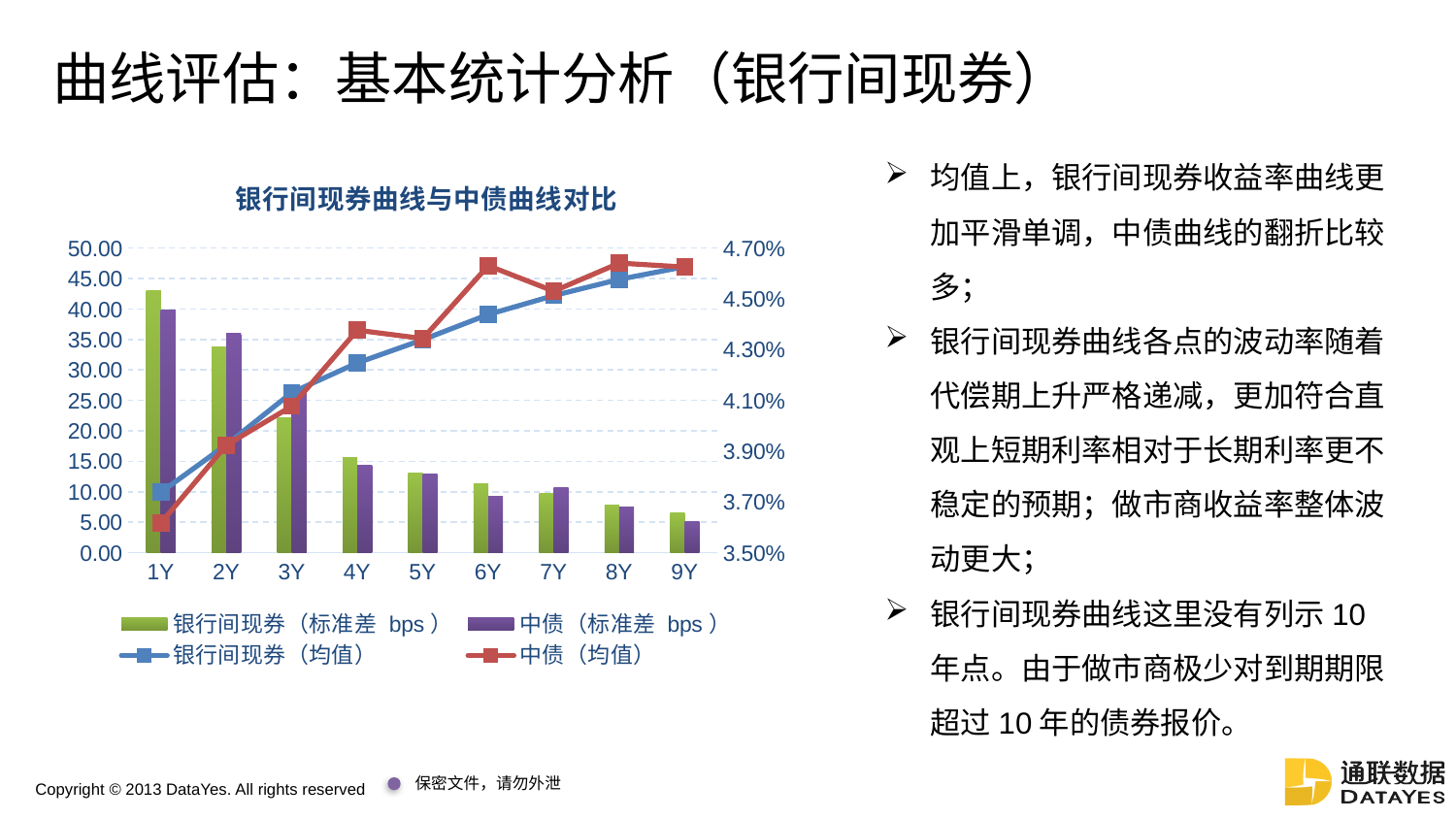

# 曲线评估：基本统计分析（银行间现券）
均值上，银行间现券收益率曲线更加平滑单调，中债曲线的翻折比较多；
银行间现券曲线各点的波动率随着代偿期上升严格递减，更加符合直观上短期利率相对于长期利率更不稳定的预期；做市商收益率整体波动更大；
银行间现券曲线这里没有列示10年点。由于做市商极少对到期期限超过10年的债券报价。

### Chart: 银行间现券曲线与中债曲线对比

| Category |  |  |  |  |
|---|---|---|---|---|
| 1Y | 43.016692203011985 | 39.88580995932151 | 0.037378100327828685 | 0.03616883333333332 |
| 2Y | 33.71790072765317 | 36.00064158378908 | 0.03925038354490518 | 0.039235333333333344 |
| 3Y | 22.20314959096979 | 26.40651503154308 | 0.04130968880080868 | 0.040773000000000004 |
| 4Y | 15.6408760321234 | 14.363880304016647 | 0.04247757198806236 | 0.04376484722222221 |
| 5Y | 13.07544855056084 | 12.91491923663825 | 0.043389939376991433 | 0.043435499999999995 |
| 6Y | 11.266117834294946 | 9.280241239813531 | 0.04438419321593054 | 0.04630905555555556 |
| 7Y | 9.74769719831233 | 10.606784516420504 | 0.04513007763078208 | 0.045303 |
| 8Y | 7.771396067255193 | 7.472862197655887 | 0.04576943540720028 | 0.0464104861111111 |
| 9Y | 6.591423614614904 | 5.076276658871118 | 0.046267032029548384 | 0.04625474305555556 |